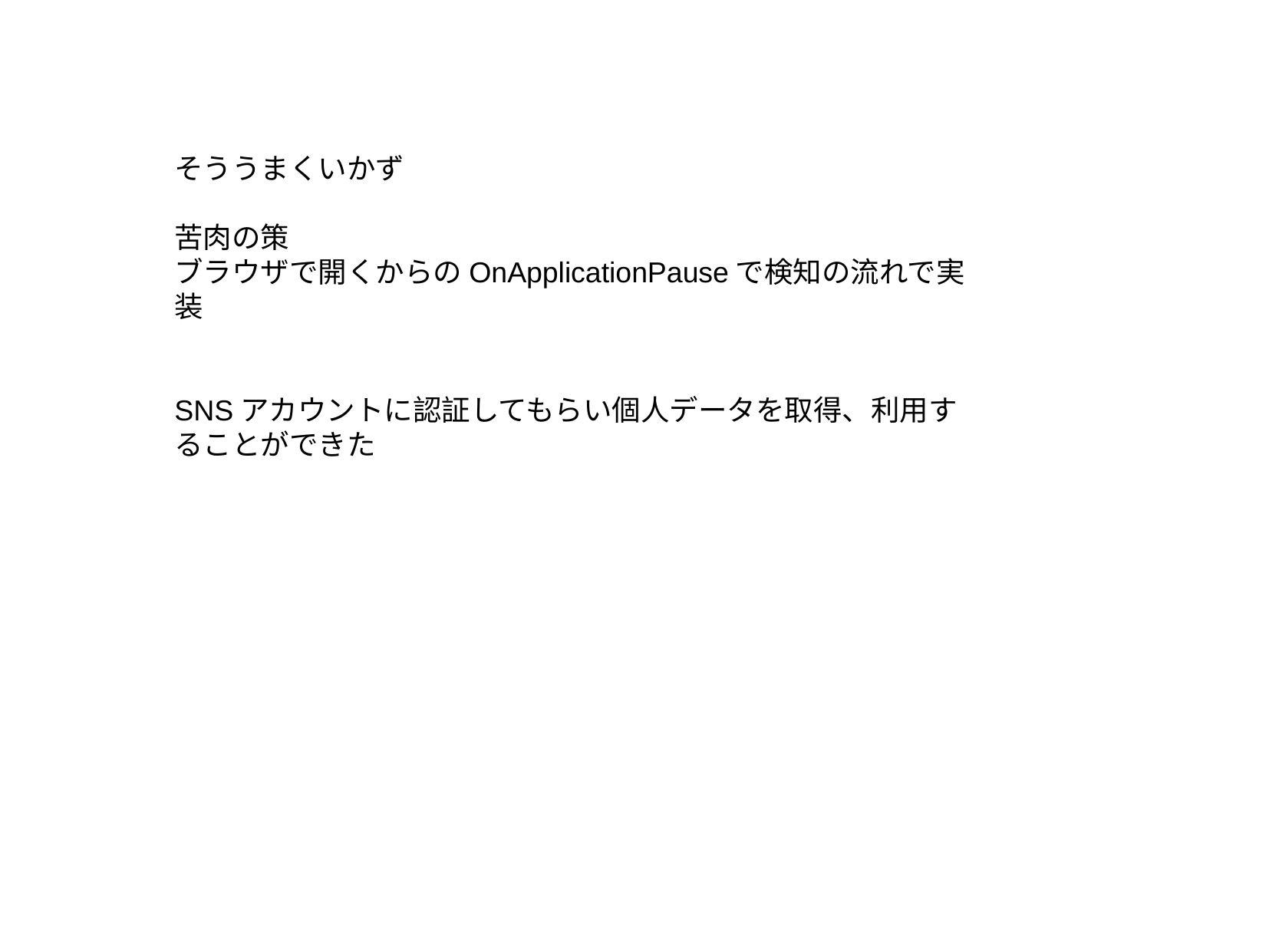

そううまくいかず

苦肉の策
ブラウザで開くからのOnApplicationPauseで検知の流れで実装

SNSアカウントに認証してもらい個人データを取得、利用することができた